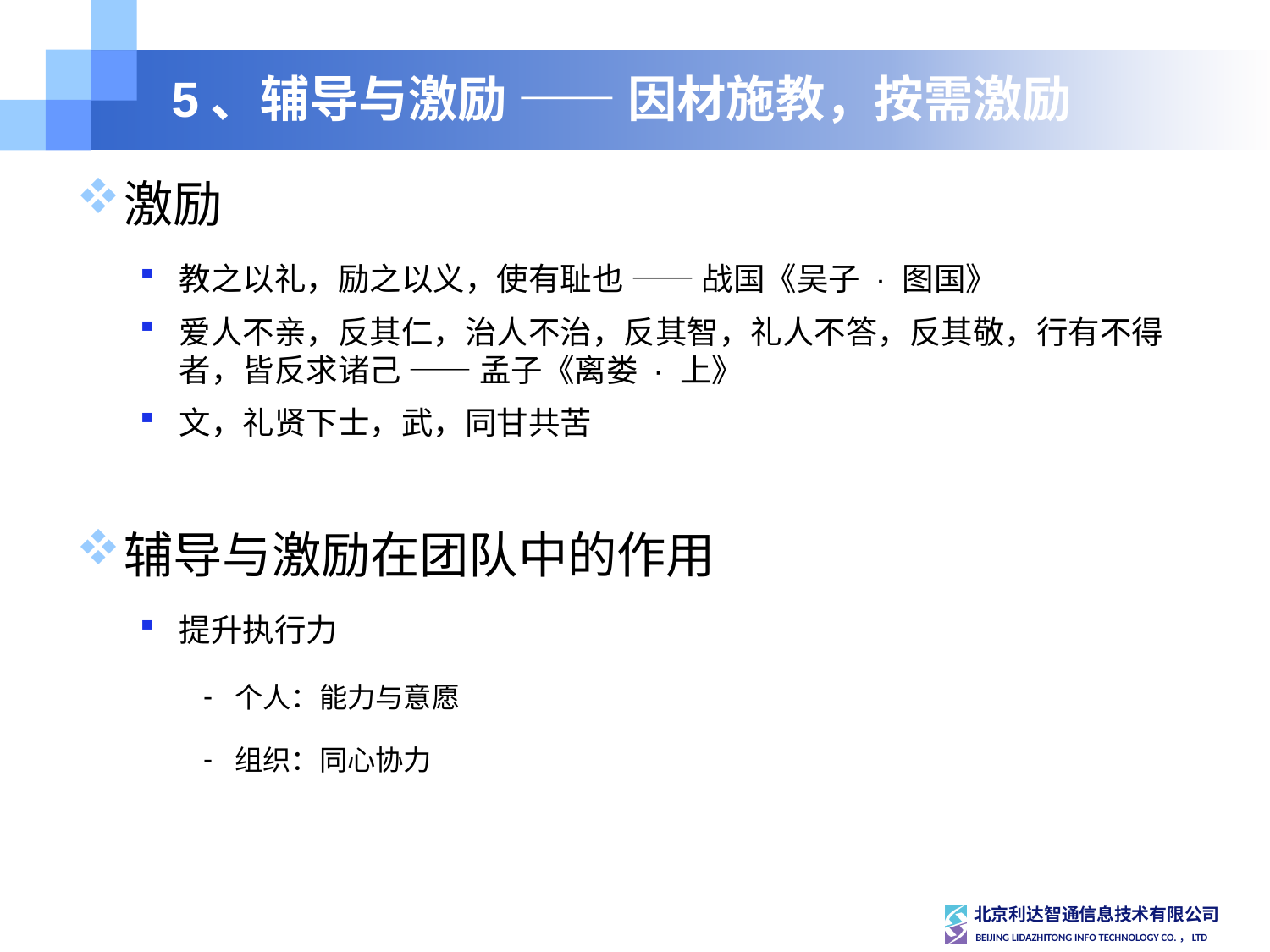

# 5、辅导与激励 —— 因材施教，按需激励
激励
教之以礼，励之以义，使有耻也 —— 战国《吴子 · 图国》
爱人不亲，反其仁，治人不治，反其智，礼人不答，反其敬，行有不得者，皆反求诸己 —— 孟子《离娄 · 上》
文，礼贤下士，武，同甘共苦

辅导与激励在团队中的作用
提升执行力
个人：能力与意愿
组织：同心协力